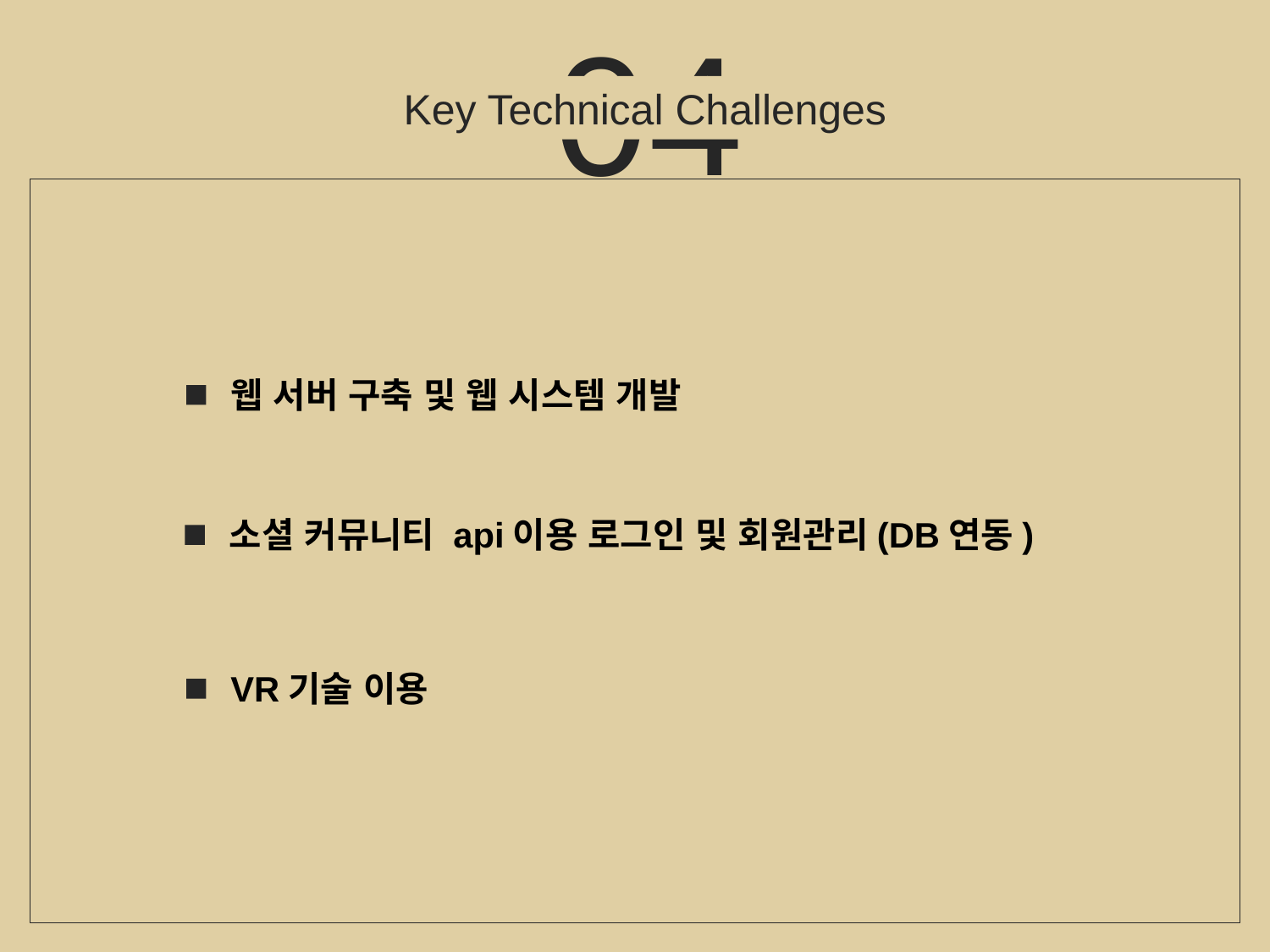

04
Key Technical Challenges

웹 서버 구축 및 웹 시스템 개발

소셜 커뮤니티 api이용 로그인 및 회원관리(DB연동)

VR기술 이용